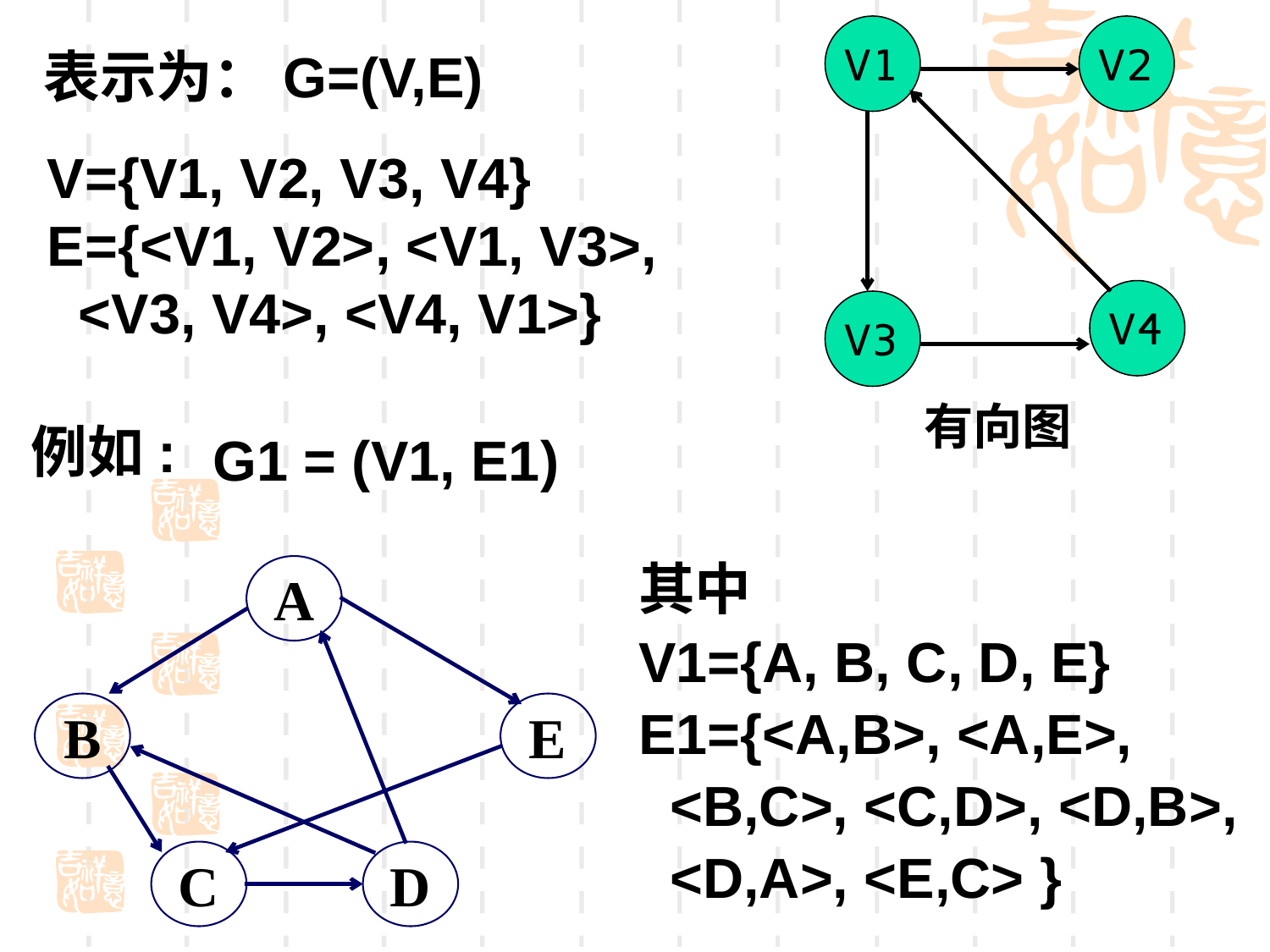

V1
V2

V4
V3

表示为：G=(V,E)
V={V1, V2, V3, V4}
E={<V1, V2>, <V1, V3>,
  <V3, V4>, <V4, V1>}
有向图
例如:
G1 = (V1, E1)
其中
V1={A, B, C, D, E}
E1={<A,B>, <A,E>,
  <B,C>, <C,D>, <D,B>,
  <D,A>, <E,C> }
A

B
E

C
D